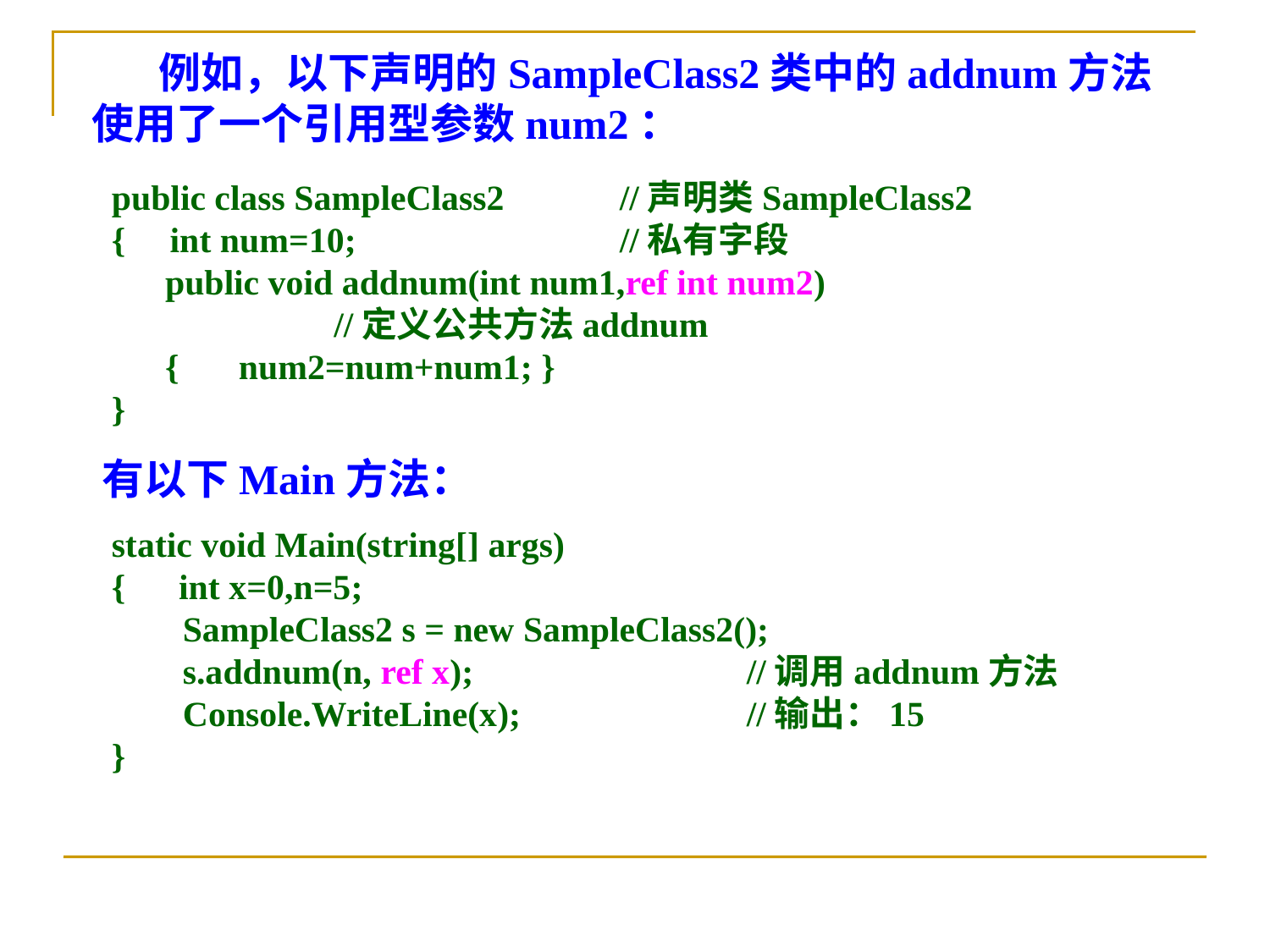

例如，以下声明的SampleClass2类中的addnum方法使用了一个引用型参数num2：
public class SampleClass2	//声明类SampleClass2
{     int num=10;			//私有字段
      public void addnum(int num1,ref int num2)
                         //定义公共方法addnum
      {	num2=num+num1; }
}
有以下Main方法：
static void Main(string[] args)
{      int x=0,n=5;
        SampleClass2 s = new SampleClass2();
        s.addnum(n, ref x);			//调用addnum方法
        Console.WriteLine(x);		//输出：15
}